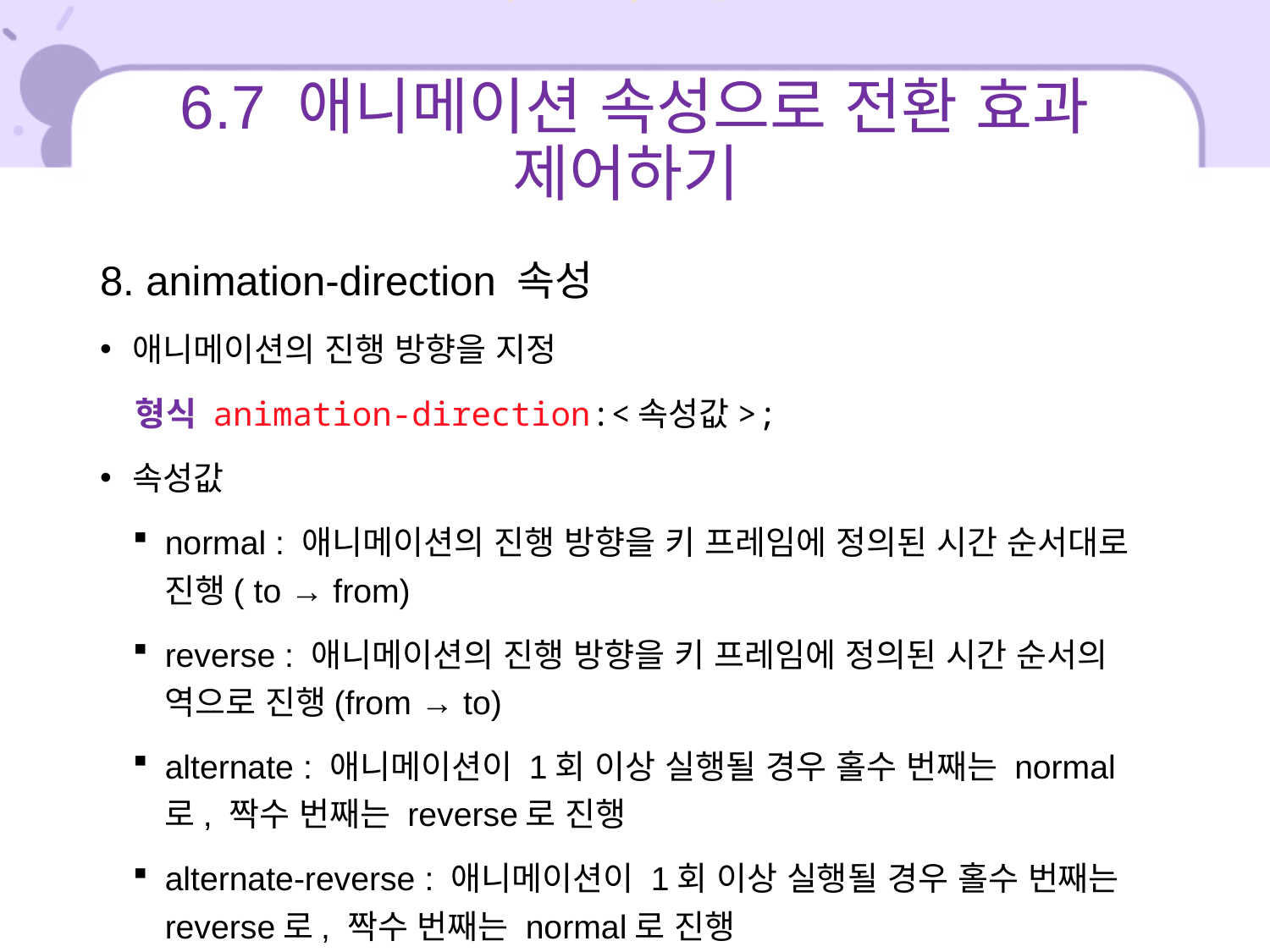

# 6.7 애니메이션 속성으로 전환 효과 제어하기
8. animation-direction 속성
애니메이션의 진행 방향을 지정
   형식 animation-direction:<속성값>;
속성값
normal : 애니메이션의 진행 방향을 키 프레임에 정의된 시간 순서대로 진행( to → from)
reverse : 애니메이션의 진행 방향을 키 프레임에 정의된 시간 순서의 역으로 진행(from → to)
alternate : 애니메이션이 1회 이상 실행될 경우 홀수 번째는 normal로, 짝수 번째는 reverse로 진행
alternate-reverse : 애니메이션이 1회 이상 실행될 경우 홀수 번째는 reverse로, 짝수 번째는 normal로 진행